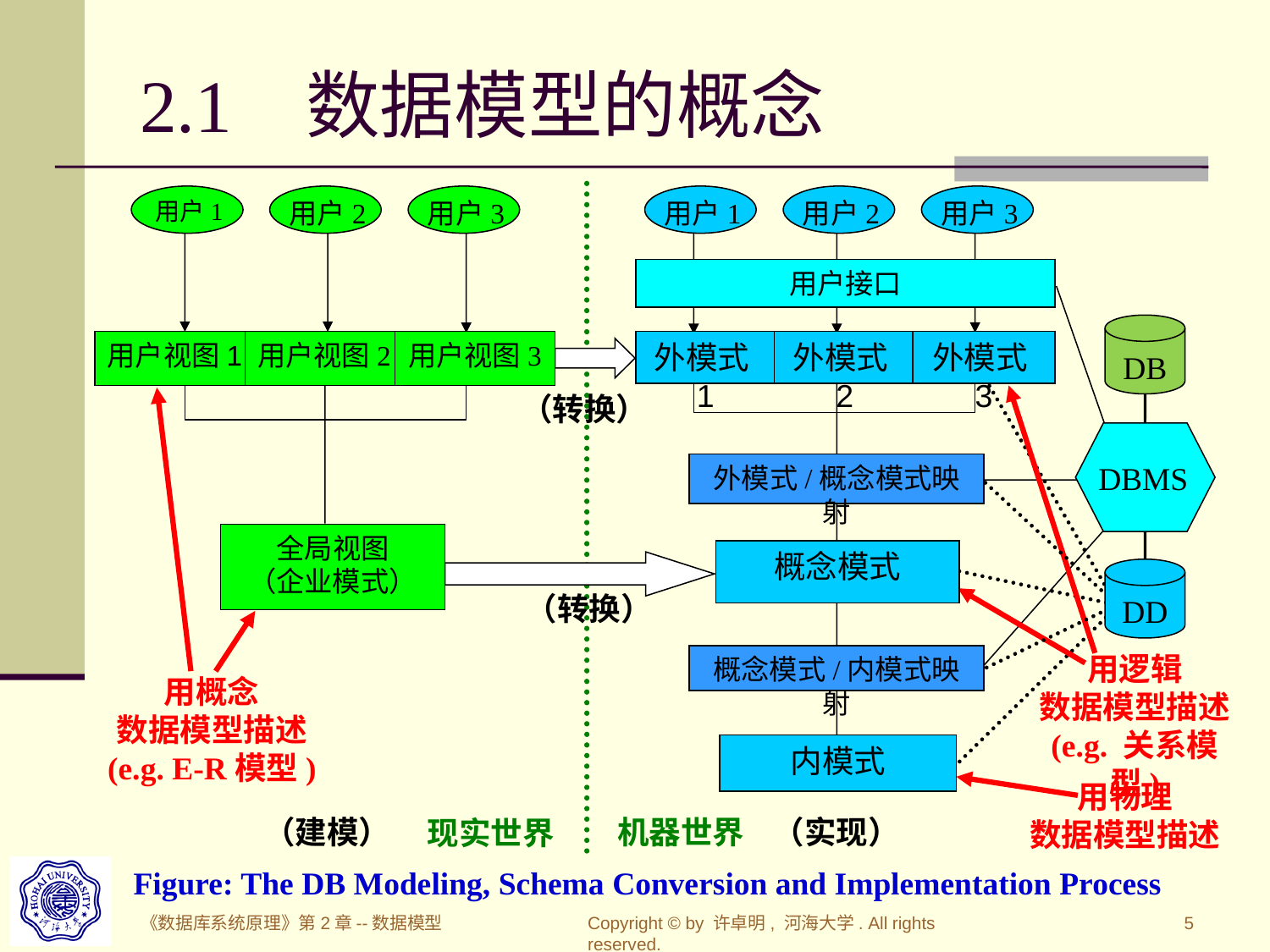

# 2.1   数据模型的概念

用户1

用户2

用户3

用户1

用户2

用户3

用户接口

DB
用户视图1
用户视图2
用户视图3
外模式1
外模式2
外模式3

（转换）

DBMS
外模式/概念模式映射

全局视图
（企业模式）

概念模式

DD

（转换）

用逻辑
数据模型描述
(e.g. 关系模型)
概念模式/内模式映射
用概念
数据模型描述
(e.g. E-R模型)
内模式
用物理
数据模型描述

（建模）
机器世界
（实现）
现实世界
Figure: The DB Modeling, Schema Conversion and Implementation Process
《数据库系统原理》第2章--数据模型
Copyright © by 许卓明, 河海大学. All rights reserved.
5